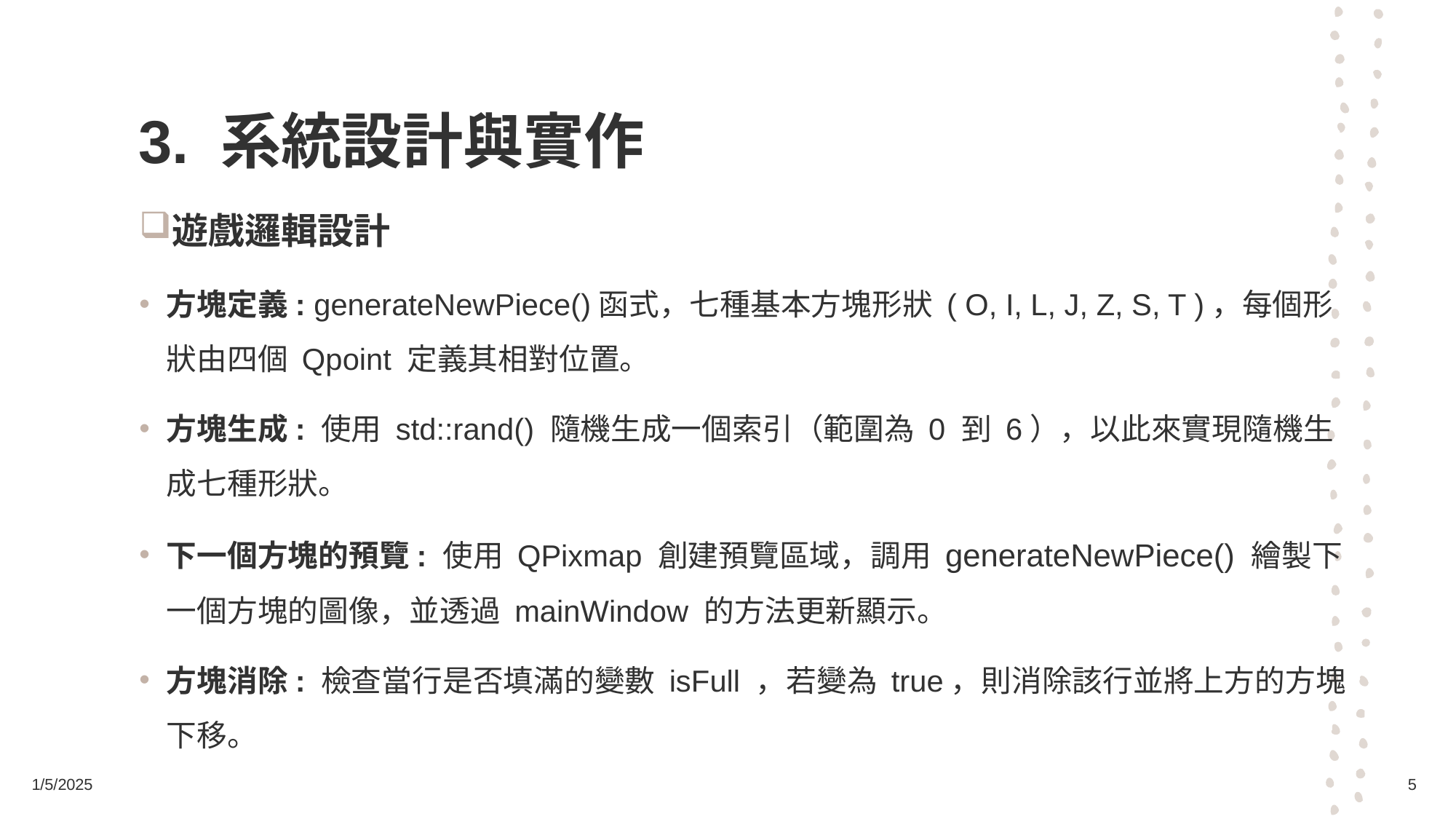

# 3. 系統設計與實作
遊戲邏輯設計
方塊定義: generateNewPiece()函式，七種基本方塊形狀 ( O, I, L, J, Z, S, T )，每個形狀由四個 Qpoint 定義其相對位置。
方塊生成: 使用 std::rand() 隨機生成一個索引（範圍為 0 到 6），以此來實現隨機生成七種形狀。
下一個方塊的預覽: 使用 QPixmap 創建預覽區域，調用 generateNewPiece() 繪製下一個方塊的圖像，並透過 mainWindow 的方法更新顯示。
方塊消除: 檢查當行是否填滿的變數 isFull ，若變為 true，則消除該行並將上方的方塊下移。
1/5/2025
5